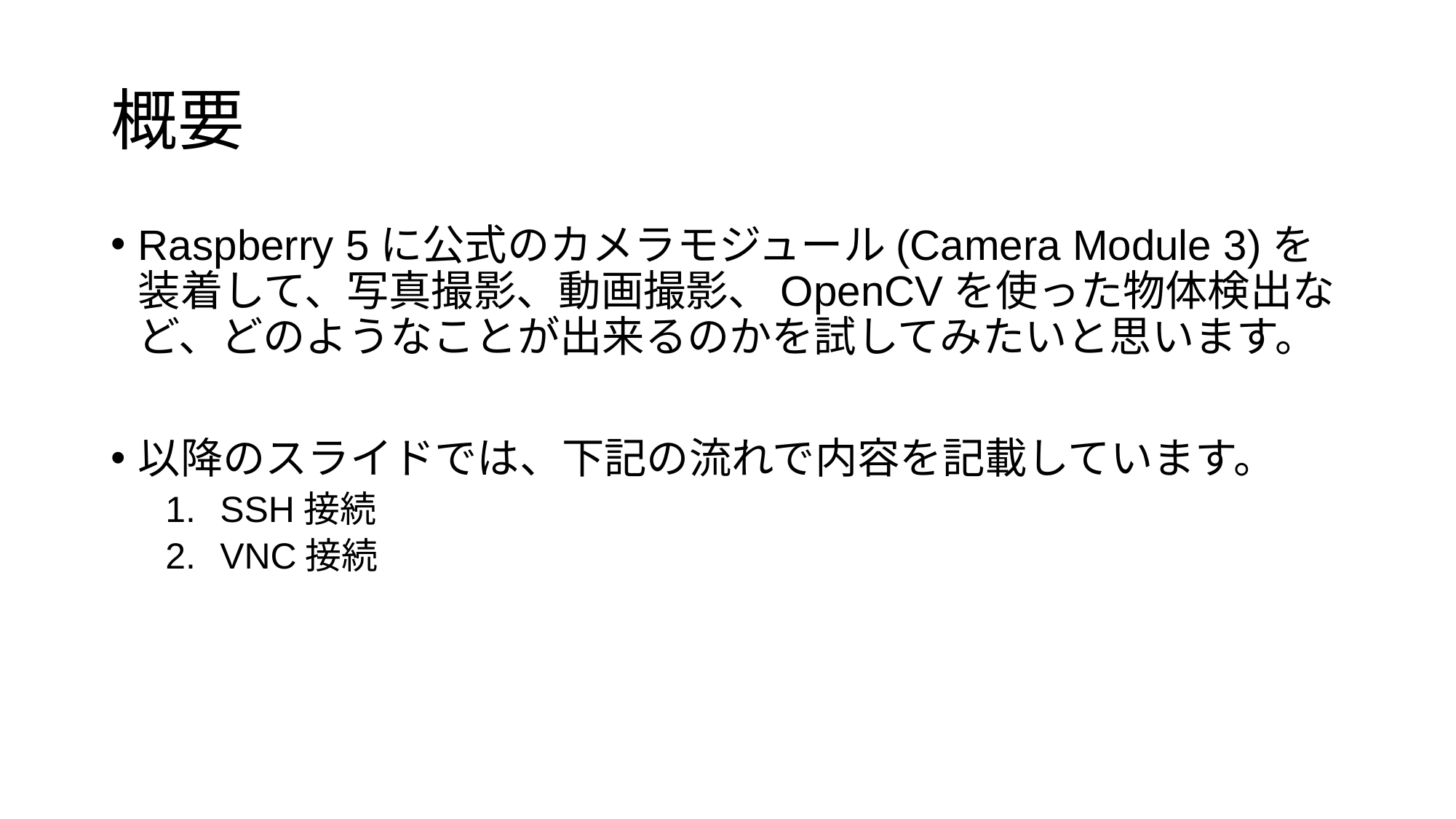

# 概要
Raspberry 5に公式のカメラモジュール(Camera Module 3)を装着して、写真撮影、動画撮影、OpenCVを使った物体検出など、どのようなことが出来るのかを試してみたいと思います。

以降のスライドでは、下記の流れで内容を記載しています。
SSH接続
VNC接続